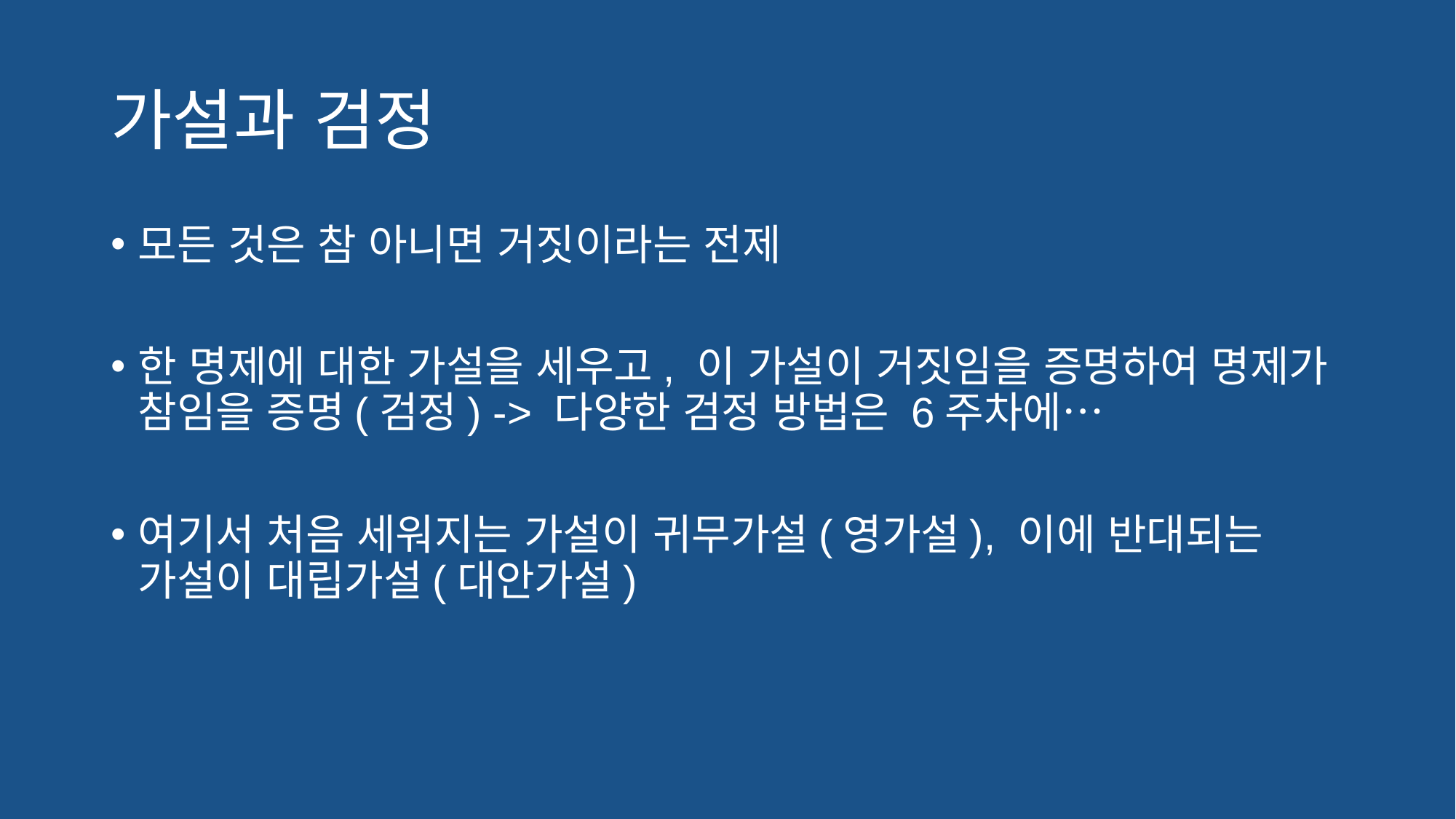

# 가설과 검정
모든 것은 참 아니면 거짓이라는 전제

한 명제에 대한 가설을 세우고, 이 가설이 거짓임을 증명하여 명제가 참임을 증명(검정) -> 다양한 검정 방법은 6주차에…

여기서 처음 세워지는 가설이 귀무가설(영가설), 이에 반대되는 가설이 대립가설(대안가설)